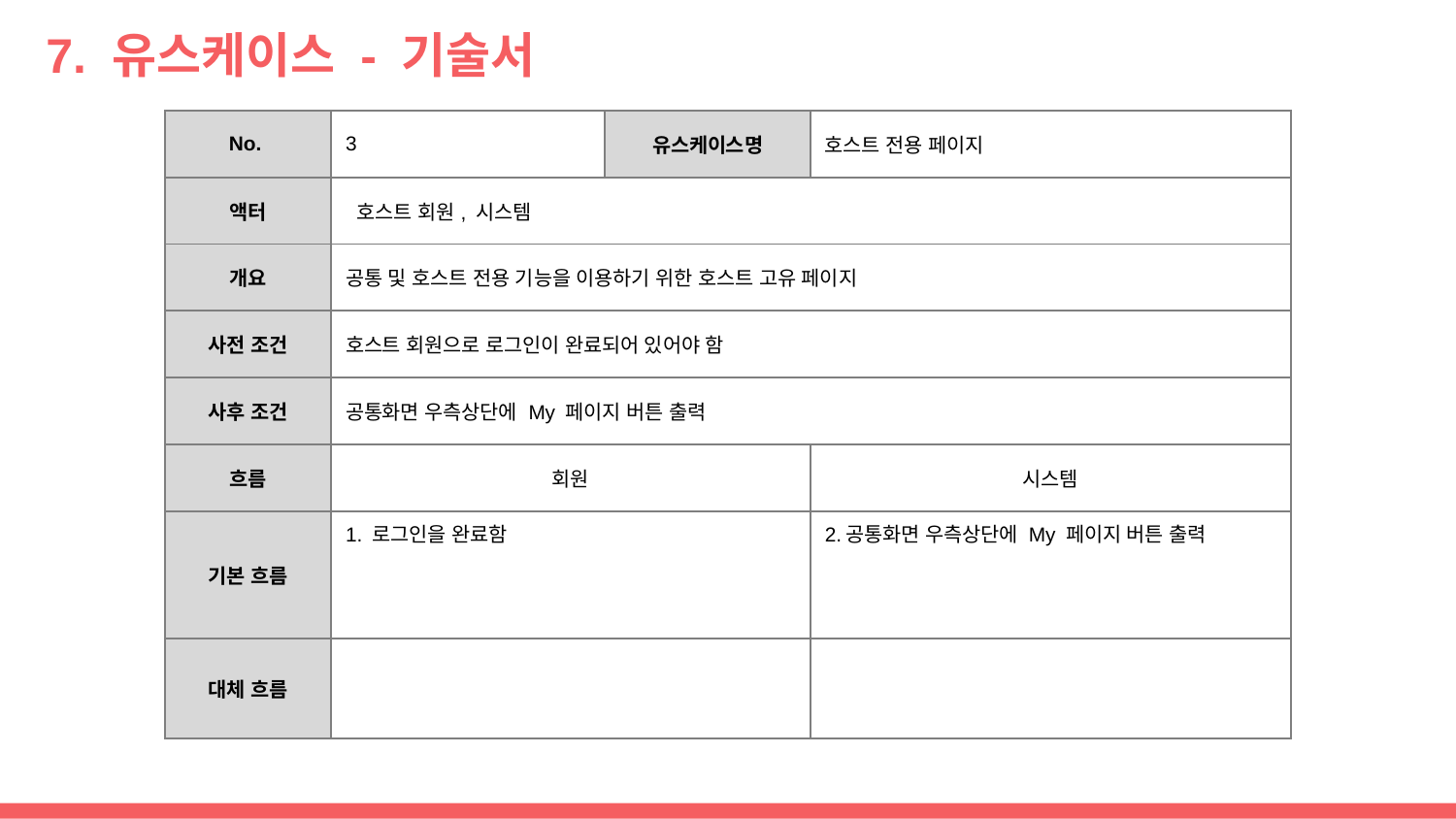

# 7. 유스케이스 - 기술서
| No. | 3 | 유스케이스명 | 호스트 전용 페이지 |
| --- | --- | --- | --- |
| 액터 | 호스트 회원, 시스템 |  |  |
| 개요 | 공통 및 호스트 전용 기능을 이용하기 위한 호스트 고유 페이지 |  |  |
| 사전 조건 | 호스트 회원으로 로그인이 완료되어 있어야 함 |  |  |
| 사후 조건 | 공통화면 우측상단에 My 페이지 버튼 출력 |  |  |
| 흐름 | 회원 |  | 시스템 |
| 기본 흐름 | 1. 로그인을 완료함 |  | 2.공통화면 우측상단에 My 페이지 버튼 출력 |
| 대체 흐름 |  |  |  |